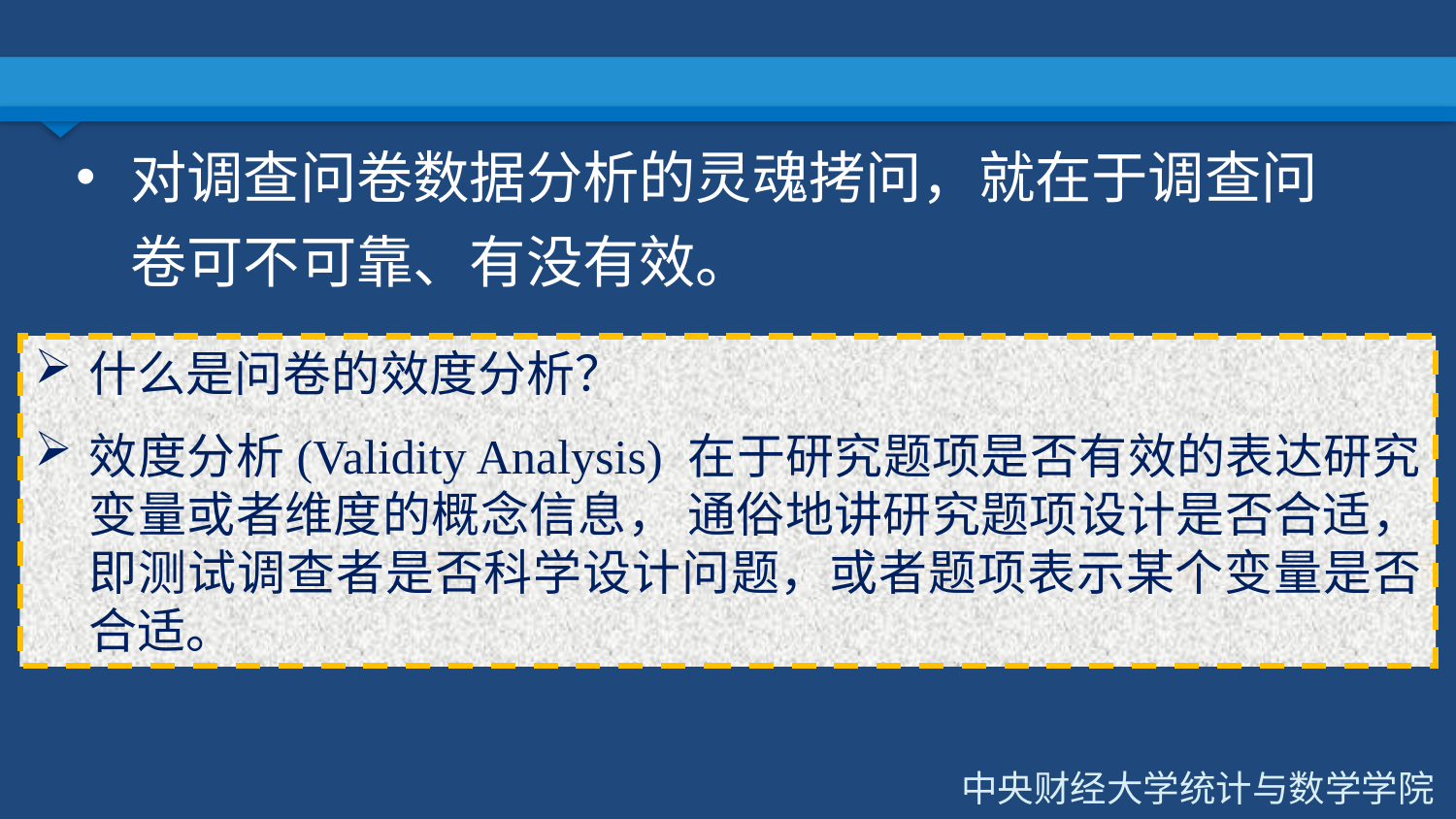

#
对调查问卷数据分析的灵魂拷问，就在于调查问卷可不可靠、有没有效。
什么是问卷的效度分析？
效度分析(Validity Analysis) 在于研究题项是否有效的表达研究变量或者维度的概念信息， 通俗地讲研究题项设计是否合适，即测试调查者是否科学设计问题，或者题项表示某个变量是否合适。